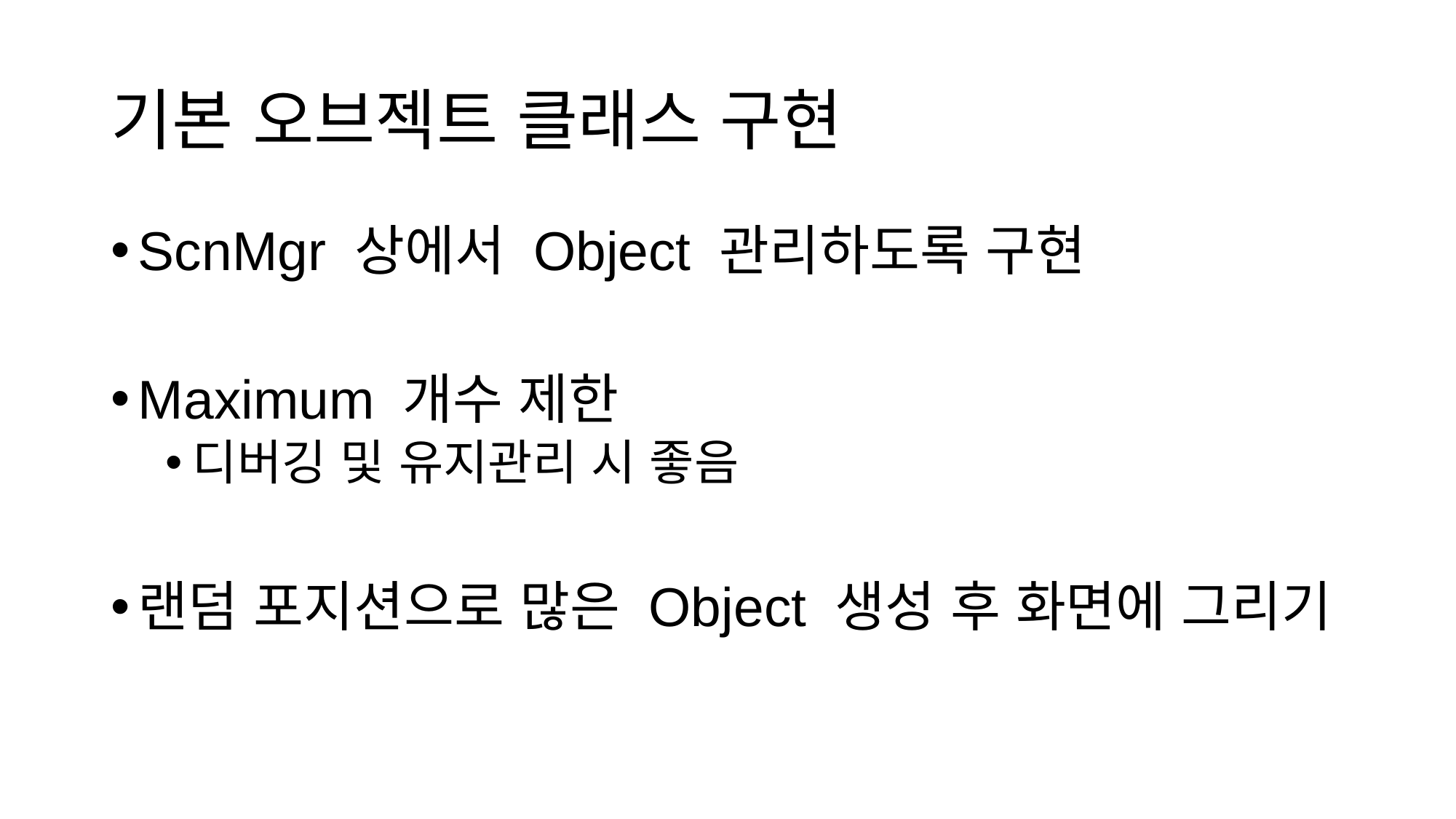

# 기본 오브젝트 클래스 구현
ScnMgr 상에서 Object 관리하도록 구현

Maximum 개수 제한
디버깅 및 유지관리 시 좋음

랜덤 포지션으로 많은 Object 생성 후 화면에 그리기